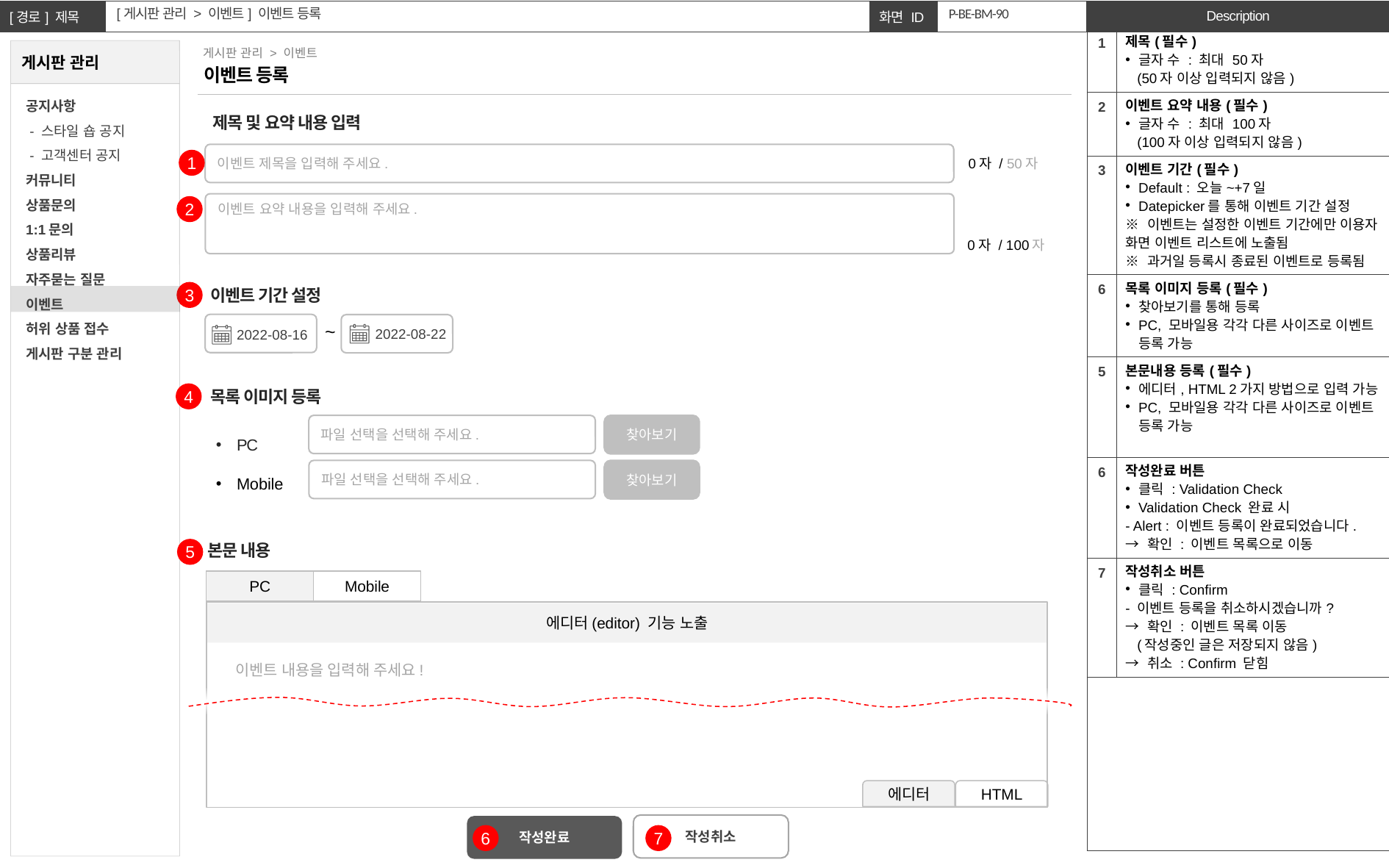

[게시판 관리 > 이벤트] 이벤트 등록
# P-BE-BM-90
| 1 | 제목(필수) 글자 수 : 최대 50자 (50자 이상 입력되지 않음) |
| --- | --- |
| 2 | 이벤트 요약 내용(필수) 글자 수 : 최대 100자 (100자 이상 입력되지 않음) |
| 3 | 이벤트 기간(필수) Default : 오늘~+7일 Datepicker를 통해 이벤트 기간 설정 ※ 이벤트는 설정한 이벤트 기간에만 이용자 화면 이벤트 리스트에 노출됨 ※ 과거일 등록시 종료된 이벤트로 등록됨 |
| 6 | 목록 이미지 등록(필수) 찾아보기를 통해 등록 PC, 모바일용 각각 다른 사이즈로 이벤트 등록 가능 |
| 5 | 본문내용 등록(필수) 에디터, HTML 2가지 방법으로 입력 가능 PC, 모바일용 각각 다른 사이즈로 이벤트 등록 가능 |
| 6 | 작성완료 버튼 클릭 : Validation Check Validation Check 완료 시 - Alert : 이벤트 등록이 완료되었습니다. → 확인 : 이벤트 목록으로 이동 |
| 7 | 작성취소 버튼 클릭 : Confirm - 이벤트 등록을 취소하시겠습니까? → 확인 : 이벤트 목록 이동 (작성중인 글은 저장되지 않음) → 취소 : Confirm 닫힘 |
|  |  |
게시판 관리 > 이벤트
이벤트 등록
제목 및 요약 내용 입력
이벤트 제목을 입력해 주세요.
 0자 / 50자
1
이벤트 요약 내용을 입력해 주세요.
2
 0자 / 100자
이벤트 기간 설정
3

~

2022-08-22
2022-08-16

목록 이미지 등록
4
PC
Mobile
파일 선택을 선택해 주세요.
찾아보기
파일 선택을 선택해 주세요.
찾아보기
본문 내용
5
PC
Mobile

에디터(editor) 기능 노출
이벤트 내용을 입력해 주세요!

에디터
HTML
작성취소
작성완료
6
7